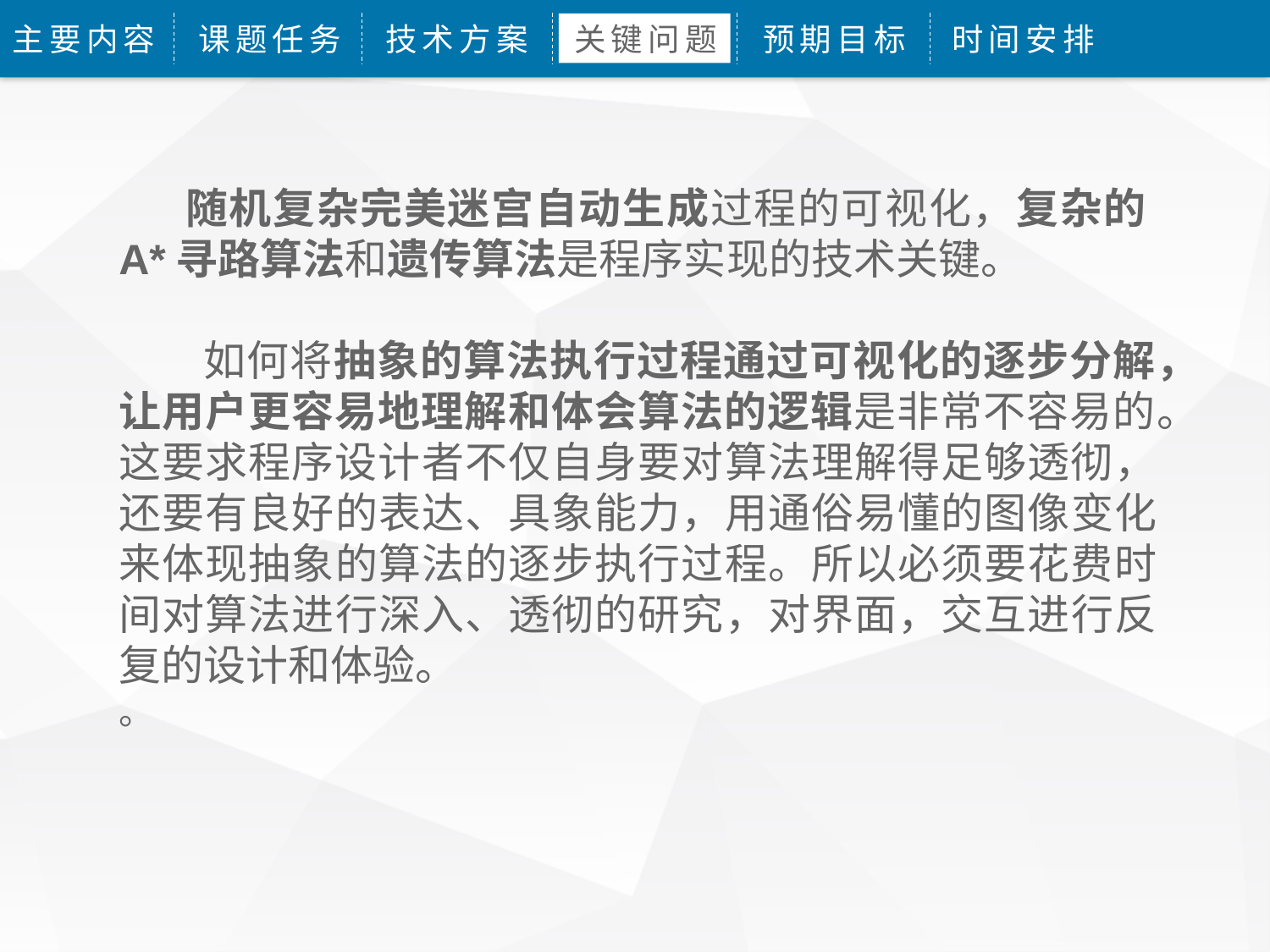

主要内容
课题任务
技术方案
关键问题
预期目标
时间安排

      随机复杂完美迷宫自动生成过程的可视化，复杂的A*寻路算法和遗传算法是程序实现的技术关键。

       如何将抽象的算法执行过程通过可视化的逐步分解，让用户更容易地理解和体会算法的逻辑是非常不容易的。这要求程序设计者不仅自身要对算法理解得足够透彻，还要有良好的表达、具象能力，用通俗易懂的图像变化来体现抽象的算法的逐步执行过程。所以必须要花费时间对算法进行深入、透彻的研究，对界面，交互进行反复的设计和体验。
。